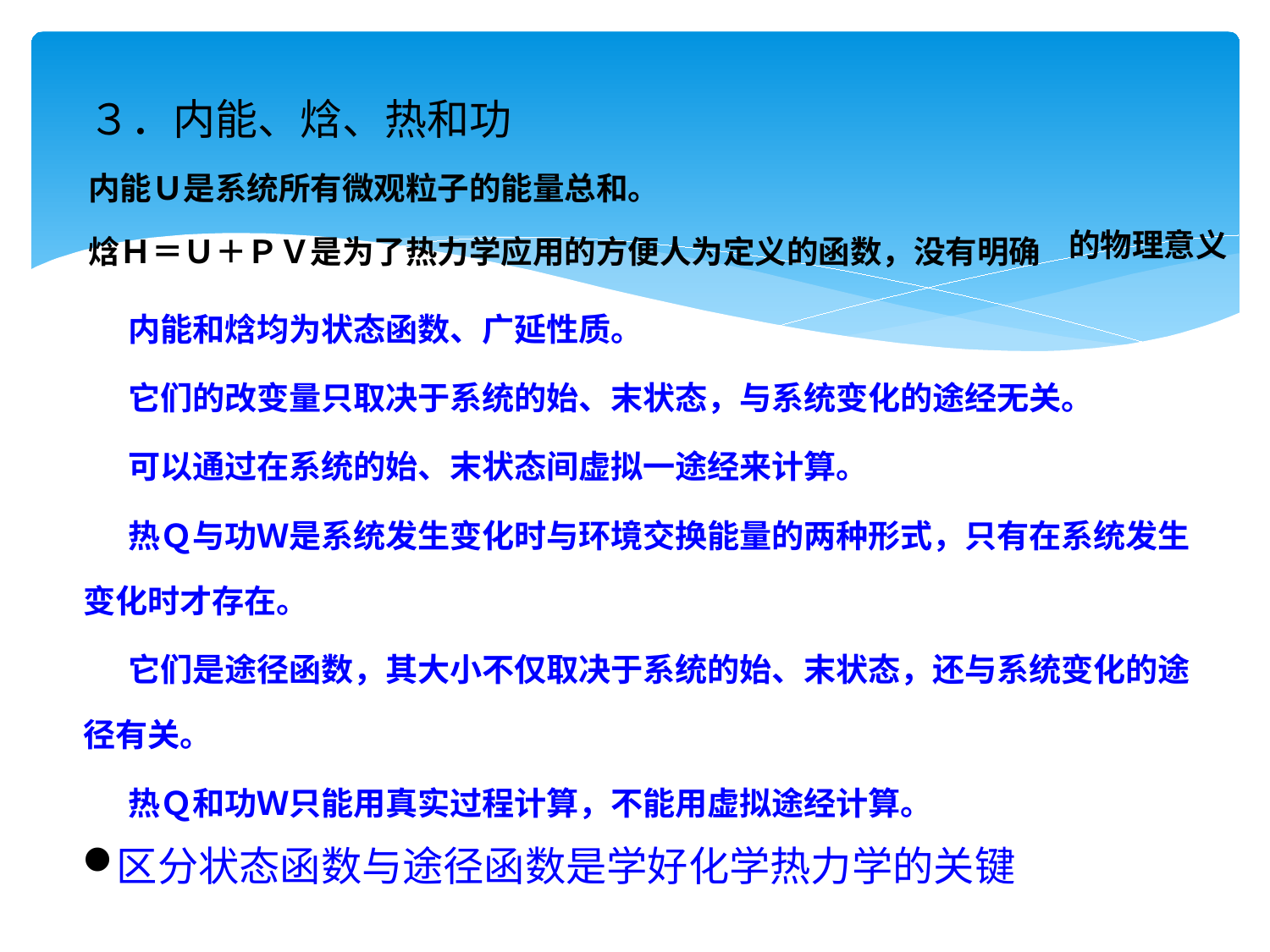

３．内能、焓、热和功
内能Ｕ是系统所有微观粒子的能量总和。
焓Ｈ＝Ｕ＋ＰＶ是为了热力学应用的方便人为定义的函数，没有明确
的物理意义
内能和焓均为状态函数、广延性质。
它们的改变量只取决于系统的始、末状态，与系统变化的途经无关。
可以通过在系统的始、末状态间虚拟一途经来计算。
热Ｑ与功Ｗ是系统发生变化时与环境交换能量的两种形式，只有在系统发生变化时才存在。
它们是途径函数，其大小不仅取决于系统的始、末状态，还与系统变化的途径有关。
热Ｑ和功Ｗ只能用真实过程计算，不能用虚拟途经计算。
区分状态函数与途径函数是学好化学热力学的关键